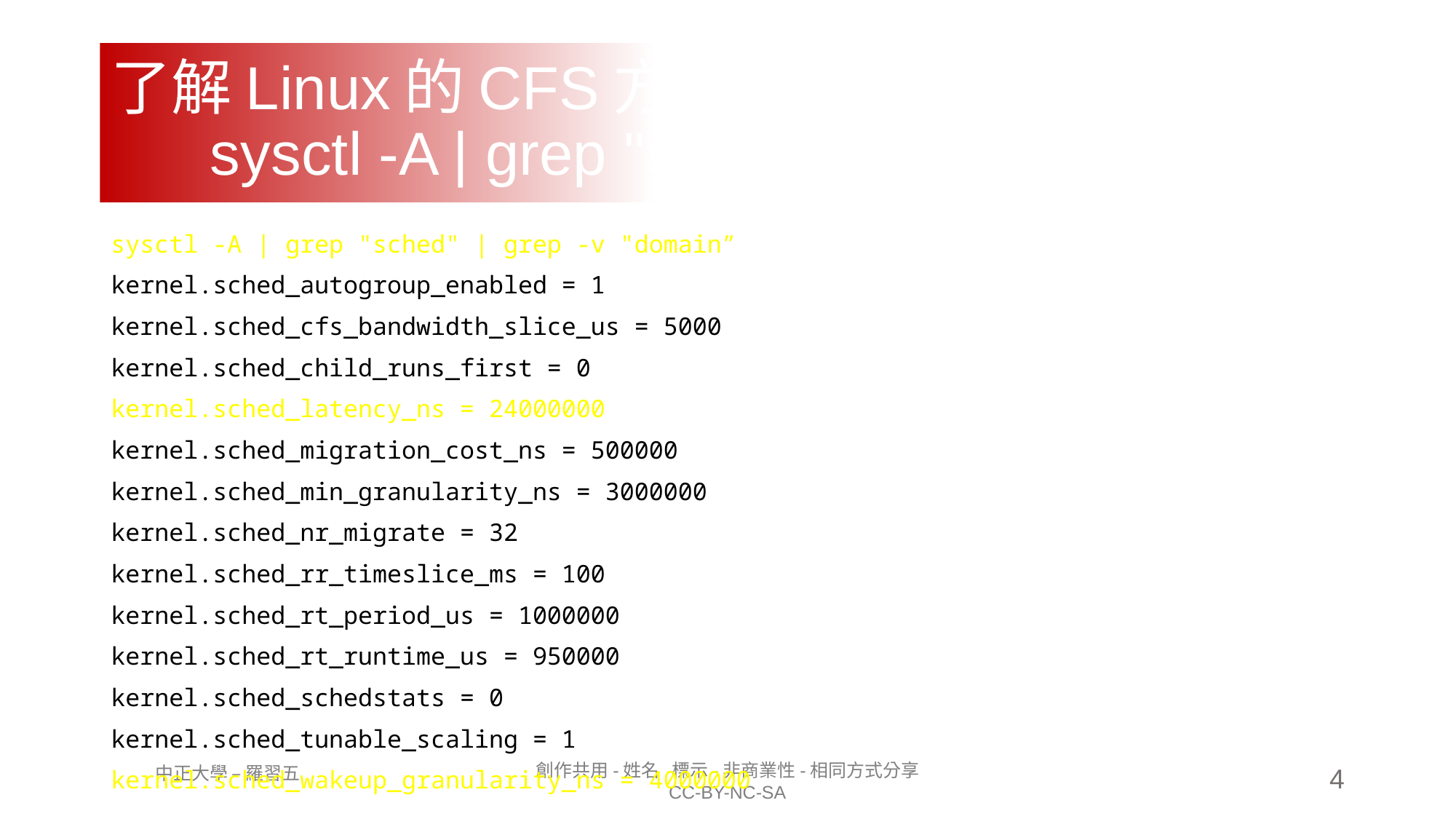

# 了解Linux的CFS方法的屬性 sysctl -A | grep "sched" | grep -v "domain”
sysctl -A | grep "sched" | grep -v "domain”
kernel.sched_autogroup_enabled = 1
kernel.sched_cfs_bandwidth_slice_us = 5000
kernel.sched_child_runs_first = 0
kernel.sched_latency_ns = 24000000
kernel.sched_migration_cost_ns = 500000
kernel.sched_min_granularity_ns = 3000000
kernel.sched_nr_migrate = 32
kernel.sched_rr_timeslice_ms = 100
kernel.sched_rt_period_us = 1000000
kernel.sched_rt_runtime_us = 950000
kernel.sched_schedstats = 0
kernel.sched_tunable_scaling = 1
kernel.sched_wakeup_granularity_ns = 4000000